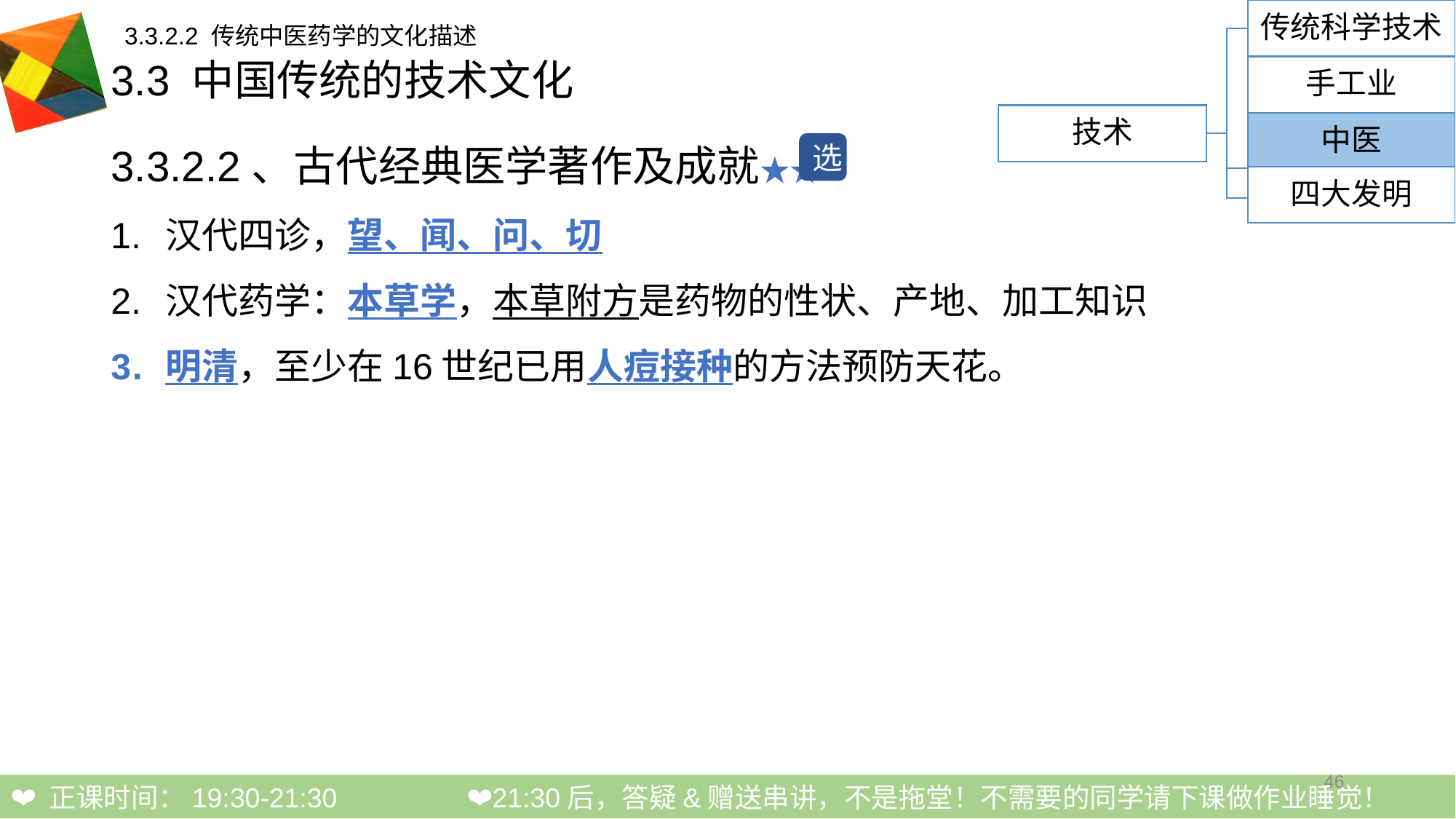

传统科学技术
3.3.2.2 传统中医药学的文化描述

# 3.3 中国传统的技术文化
手工业
技术
3.3.2.2、古代经典医学著作及成就★★
汉代四诊，望、闻、问、切
汉代药学：本草学，本草附方是药物的性状、产地、加工知识
明清，至少在16世纪已用人痘接种的方法预防天花。
中医
选

四大发明
46